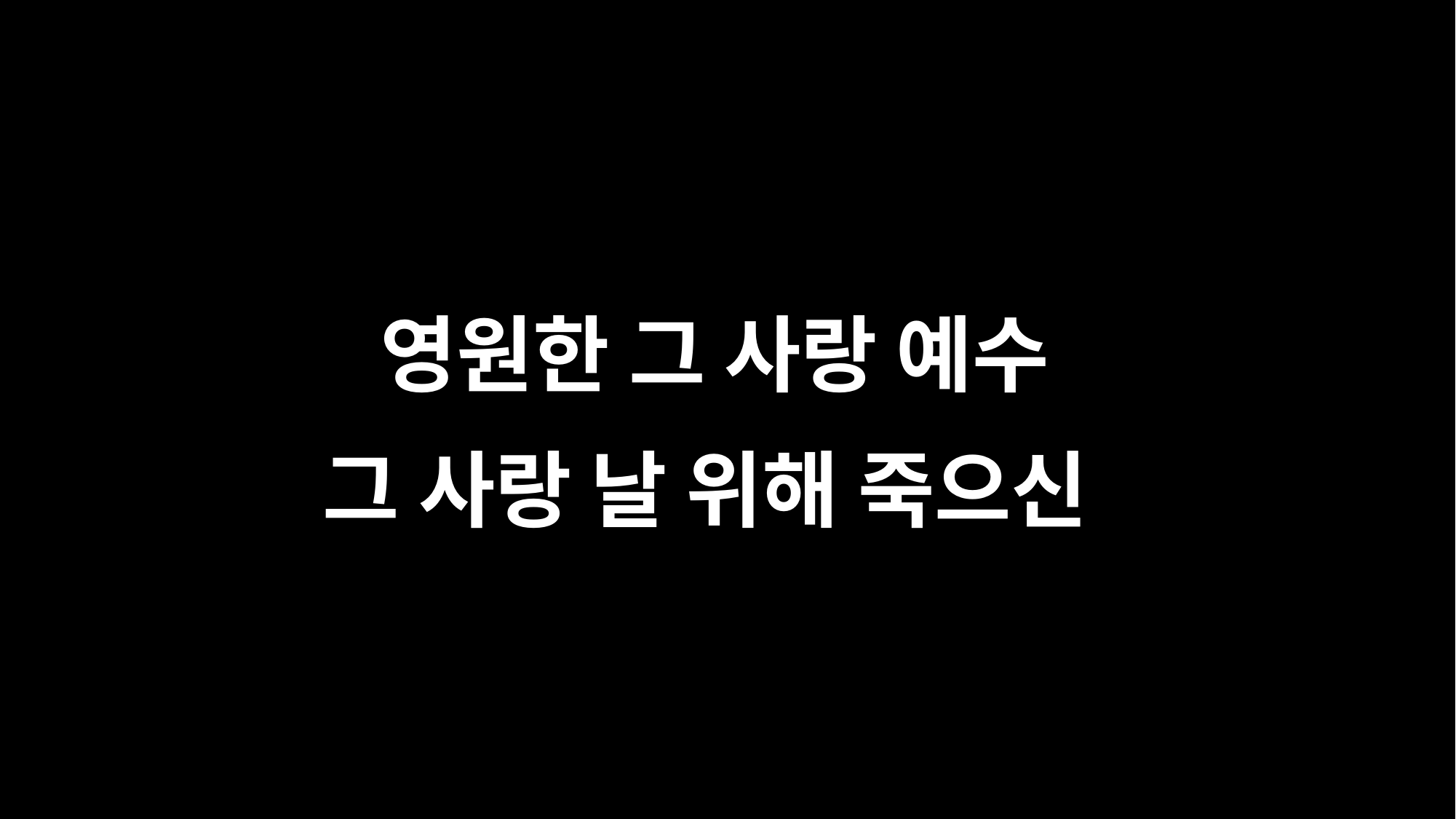

영원한 그 사랑 예수
그 사랑 날 위해 죽으신